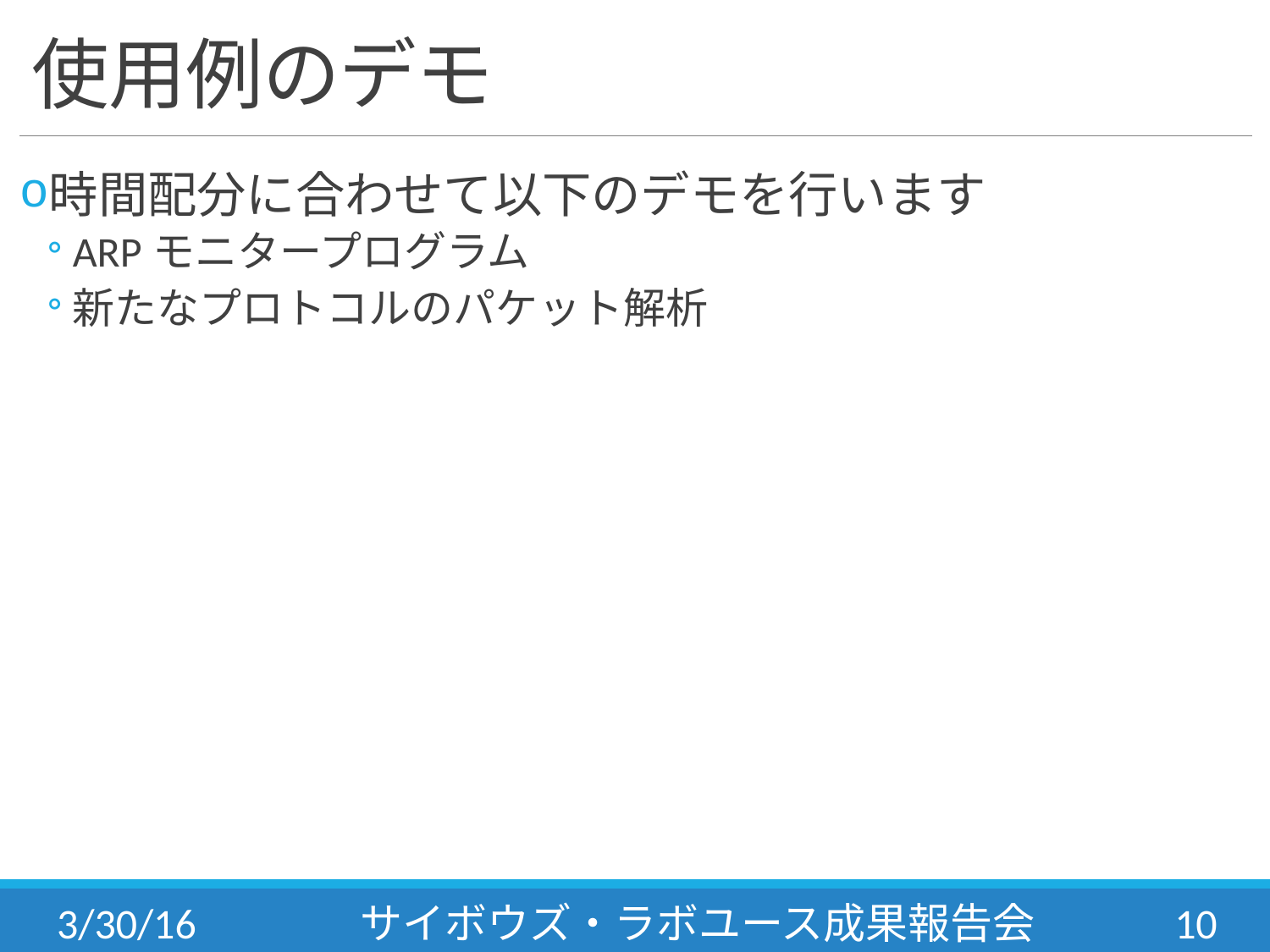

# 使用例のデモ
時間配分に合わせて以下のデモを行います
ARPモニタープログラム
新たなプロトコルのパケット解析

3/30/16
サイボウズ・ラボユース成果報告会
10